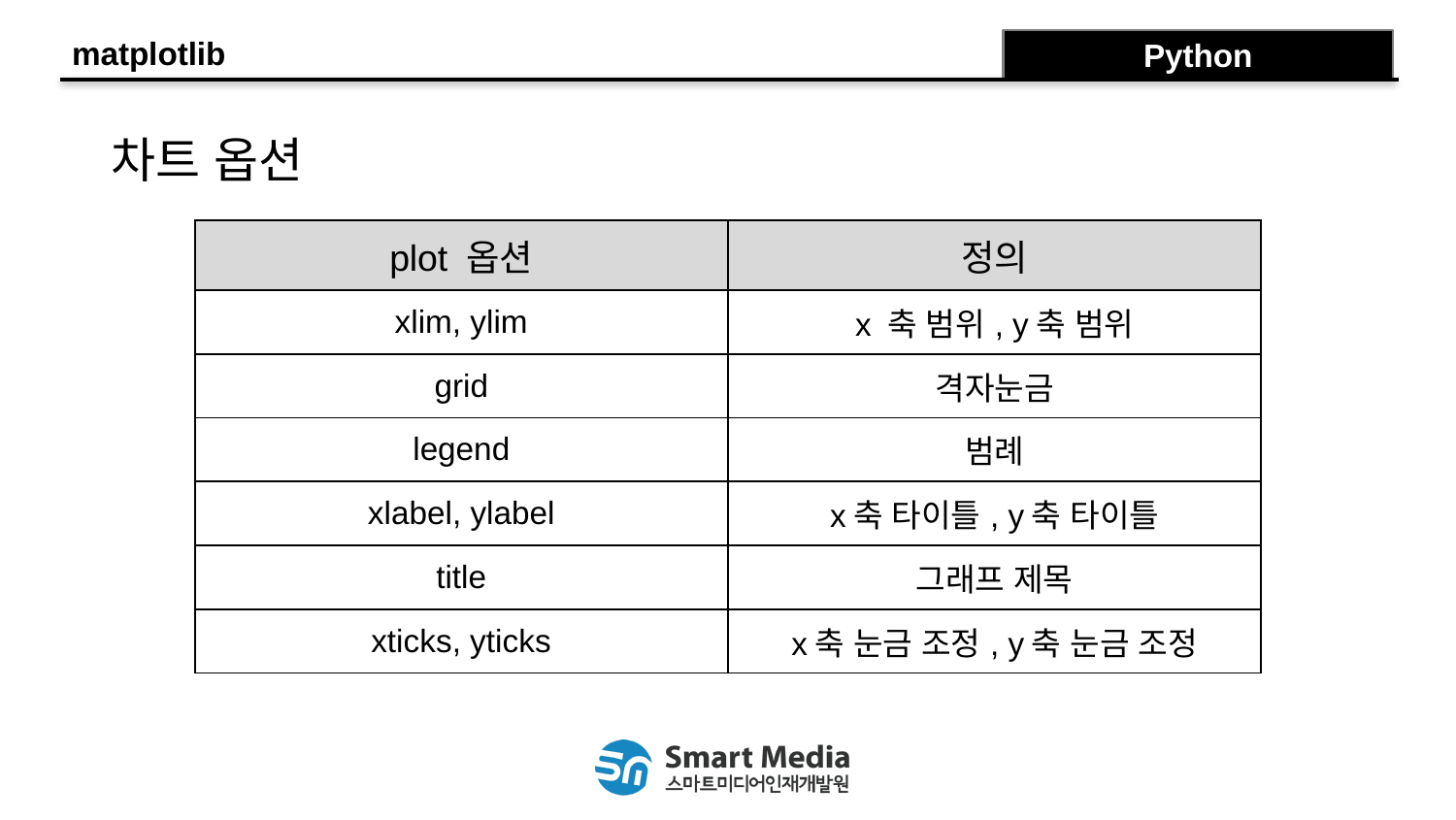

matplotlib
Python
차트 옵션
| plot 옵션 | 정의 |
| --- | --- |
| xlim, ylim | x 축 범위, y축 범위 |
| grid | 격자눈금 |
| legend | 범례 |
| xlabel, ylabel | x축 타이틀, y축 타이틀 |
| title | 그래프 제목 |
| xticks, yticks | x축 눈금 조정, y축 눈금 조정 |